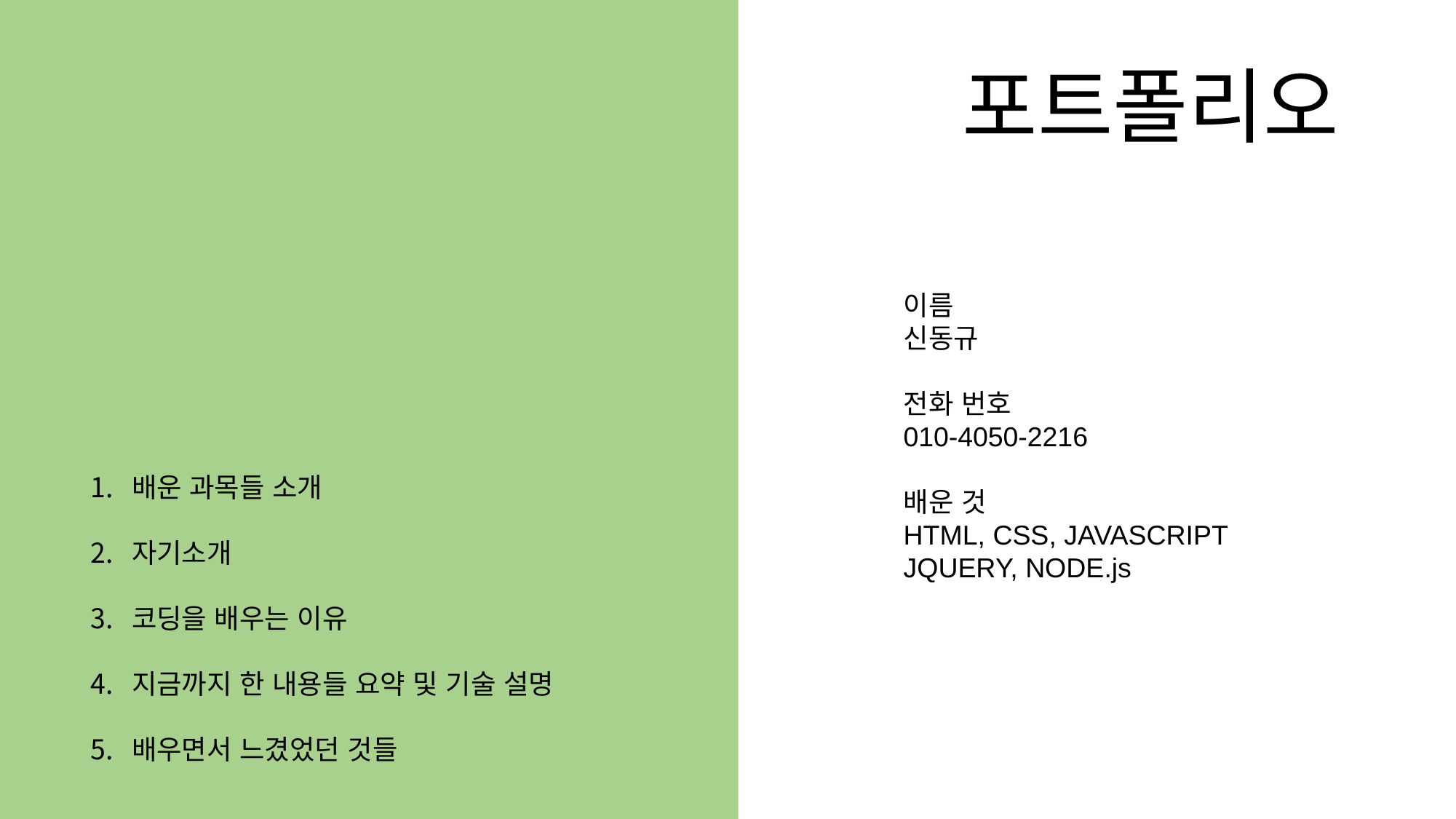

포트폴리오
이름
신동규

전화 번호
010-4050-2216

배운 것
HTML, CSS, JAVASCRIPT
JQUERY, NODE.js

배운 과목들 소개

자기소개

코딩을 배우는 이유

지금까지 한 내용들 요약 및 기술 설명

배우면서 느겼었던 것들